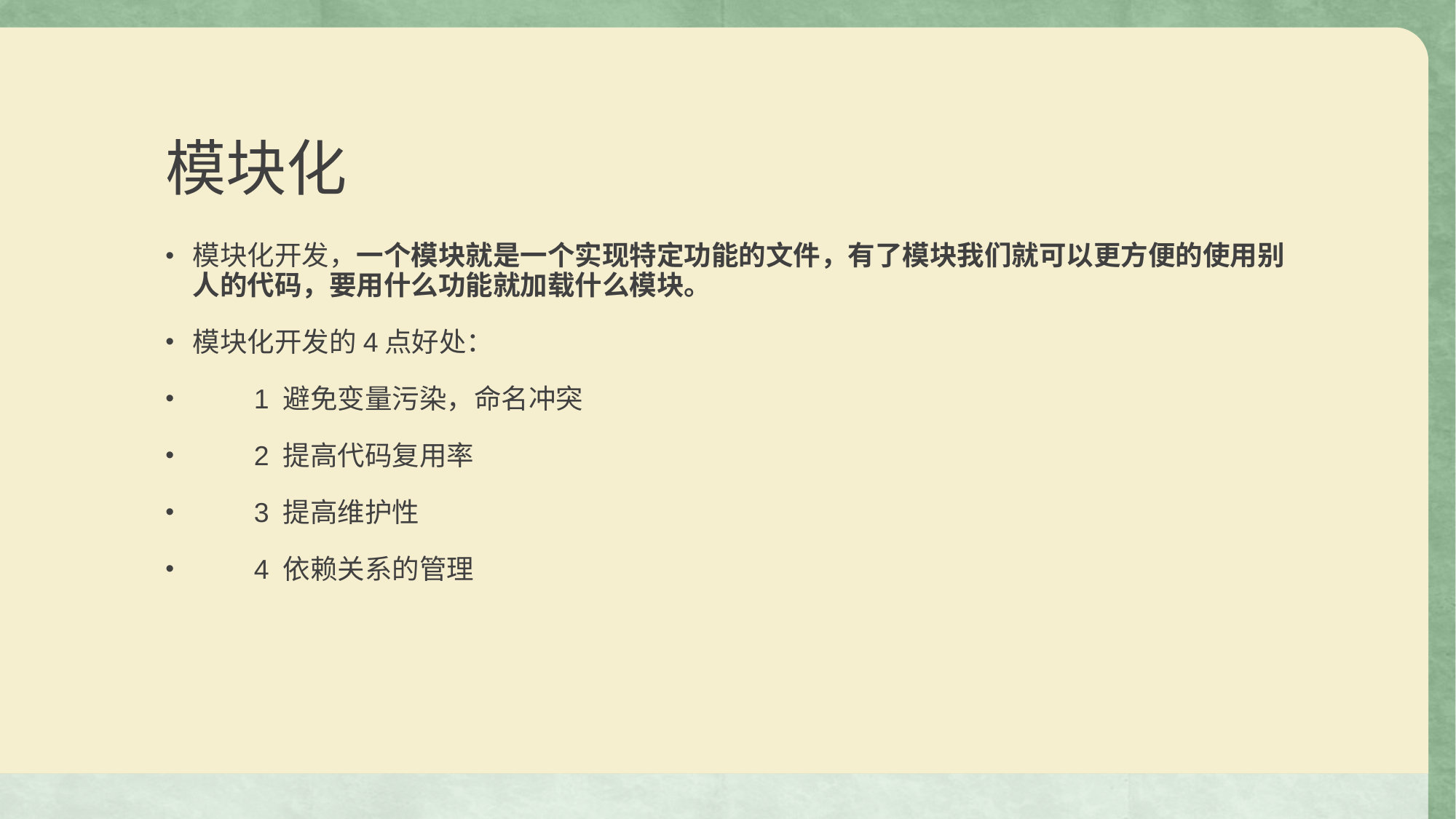

# 模块化
模块化开发，一个模块就是一个实现特定功能的文件，有了模块我们就可以更方便的使用别人的代码，要用什么功能就加载什么模块。
模块化开发的4点好处：
　　1 避免变量污染，命名冲突
　　2 提高代码复用率
　　3 提高维护性
　　4 依赖关系的管理